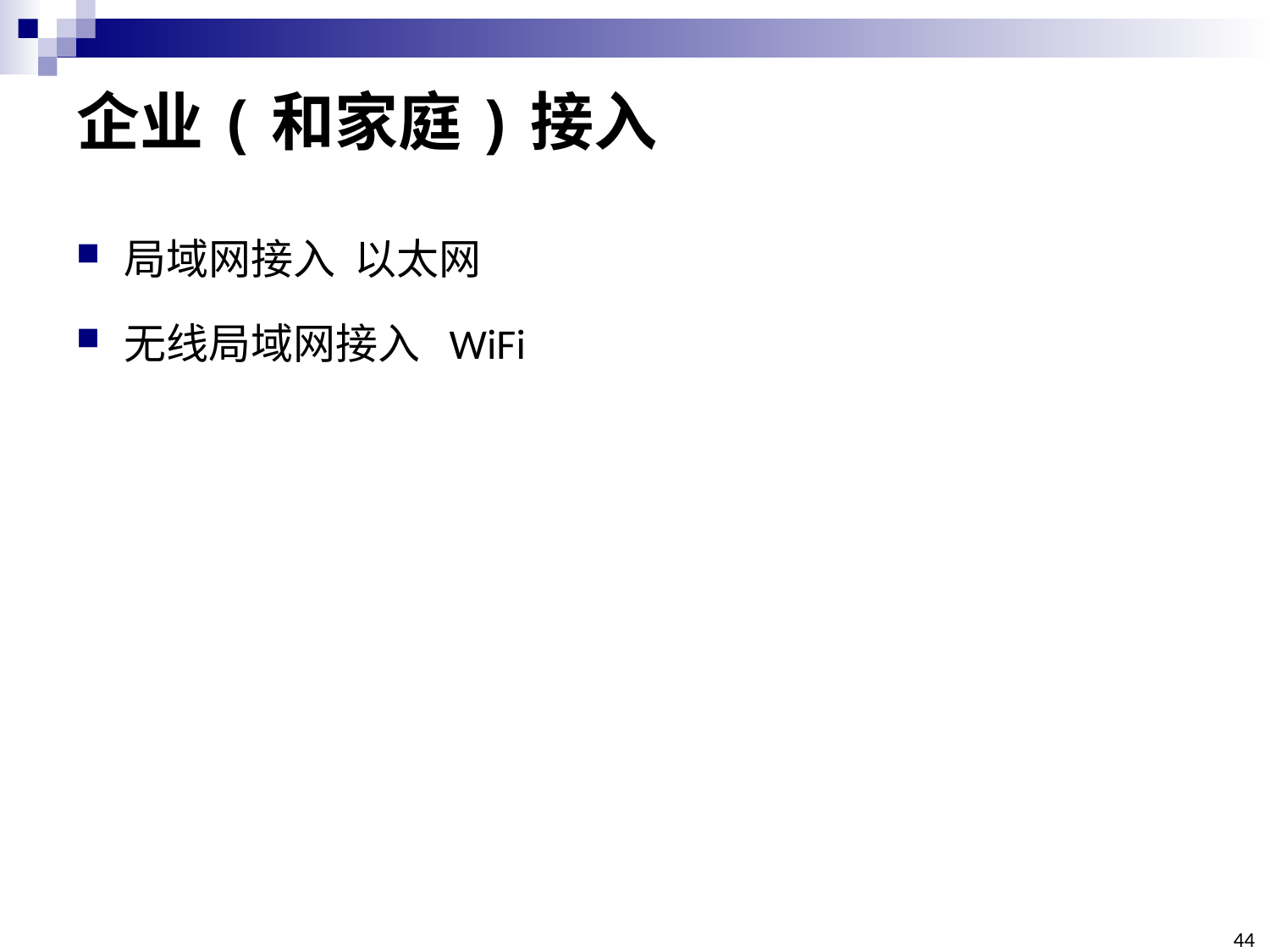

# 企业(和家庭)接入
局域网接入  以太网
无线局域网接入  WiFi
44